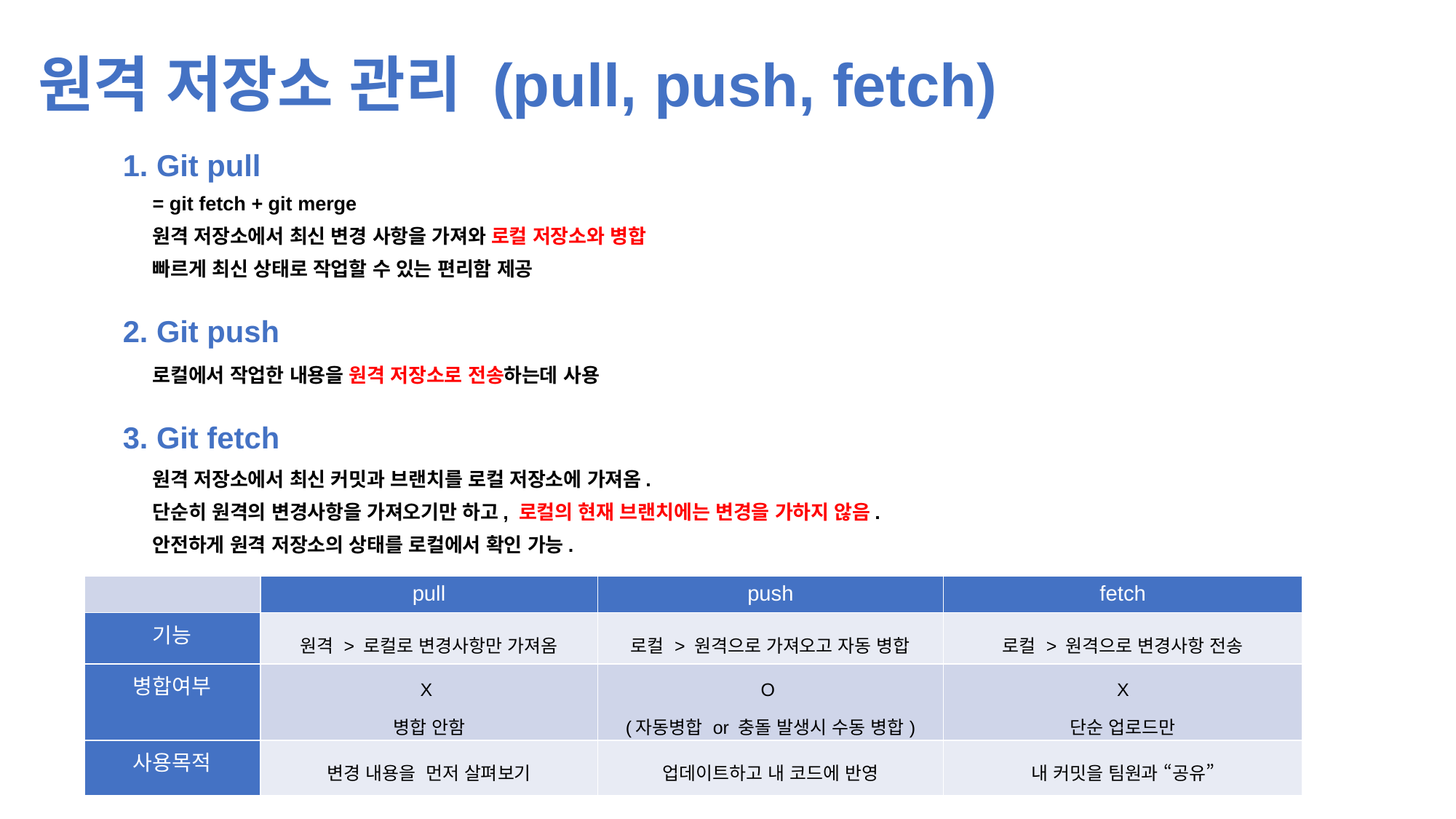

원격 저장소 관리 (pull, push, fetch)
1. Git pull
= git fetch + git merge
원격 저장소에서 최신 변경 사항을 가져와 로컬 저장소와 병합
빠르게 최신 상태로 작업할 수 있는 편리함 제공
2. Git push
로컬에서 작업한 내용을 원격 저장소로 전송하는데 사용
3. Git fetch
원격 저장소에서 최신 커밋과 브랜치를 로컬 저장소에 가져옴.
단순히 원격의 변경사항을 가져오기만 하고, 로컬의 현재 브랜치에는 변경을 가하지 않음.
안전하게 원격 저장소의 상태를 로컬에서 확인 가능.

|  | pull | push | fetch |
| --- | --- | --- | --- |
| 기능 | 원격 > 로컬로 변경사항만 가져옴 | 로컬 > 원격으로 가져오고 자동 병합 | 로컬 > 원격으로 변경사항 전송 |
| 병합여부 | X 병합 안함 | O (자동병합 or 충돌 발생시 수동 병합) | X 단순 업로드만 |
| 사용목적 | 변경 내용을 먼저 살펴보기 | 업데이트하고 내 코드에 반영 | 내 커밋을 팀원과 “공유” |